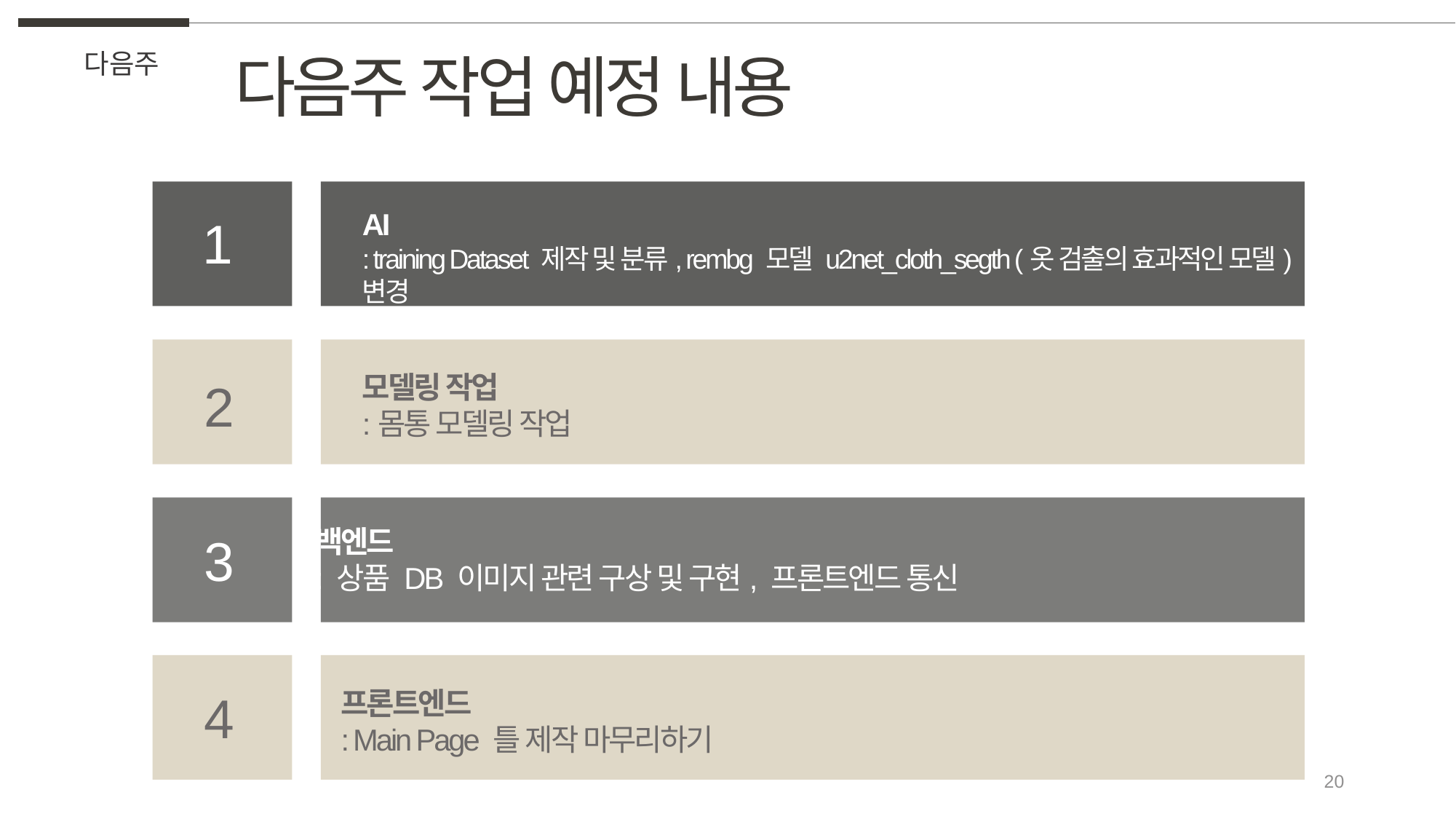

다음주 작업 예정 내용
다음주

AI
: training Dataset 제작 및 분류, rembg 모델 u2net_cloth_segth (옷 검출의 효과적인 모델) 변경
1

모델링 작업
:몸통 모델링 작업
2

백엔드
: 상품 DB 이미지 관련 구상 및 구현, 프론트엔드 통신
3

4
프론트엔드
: Main Page 틀 제작 마무리하기
20